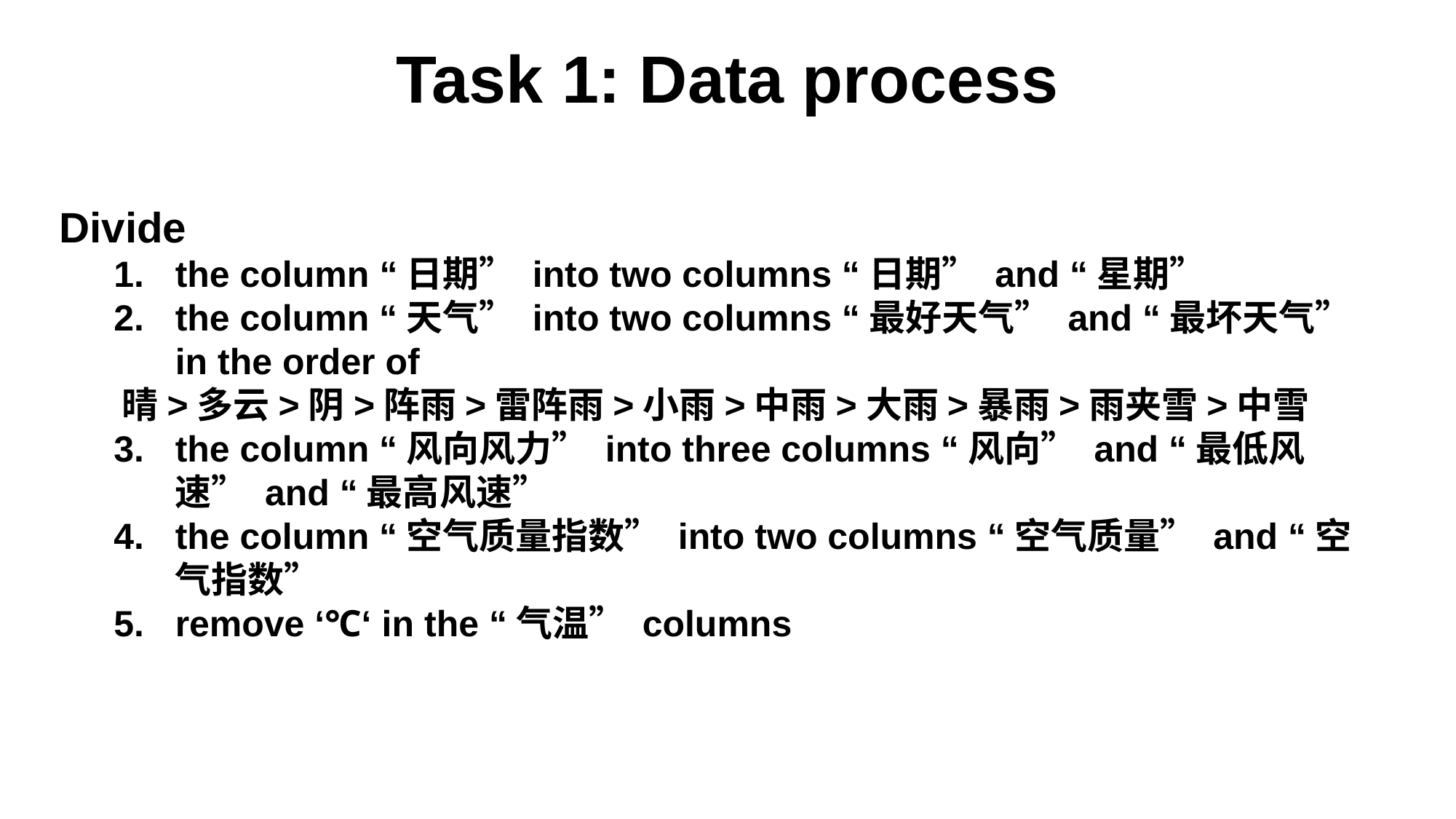

# Task 1: Data process

Divide
the column “日期” into two columns “日期” and “星期”
the column “天气” into two columns “最好天气” and “最坏天气” in the order of
晴>多云>阴>阵雨>雷阵雨>小雨>中雨>大雨>暴雨>雨夹雪>中雪
the column “风向风力” into three columns “风向” and “最低风速” and “最高风速”
the column “空气质量指数” into two columns “空气质量” and “空气指数”
remove ‘℃‘ in the “气温” columns